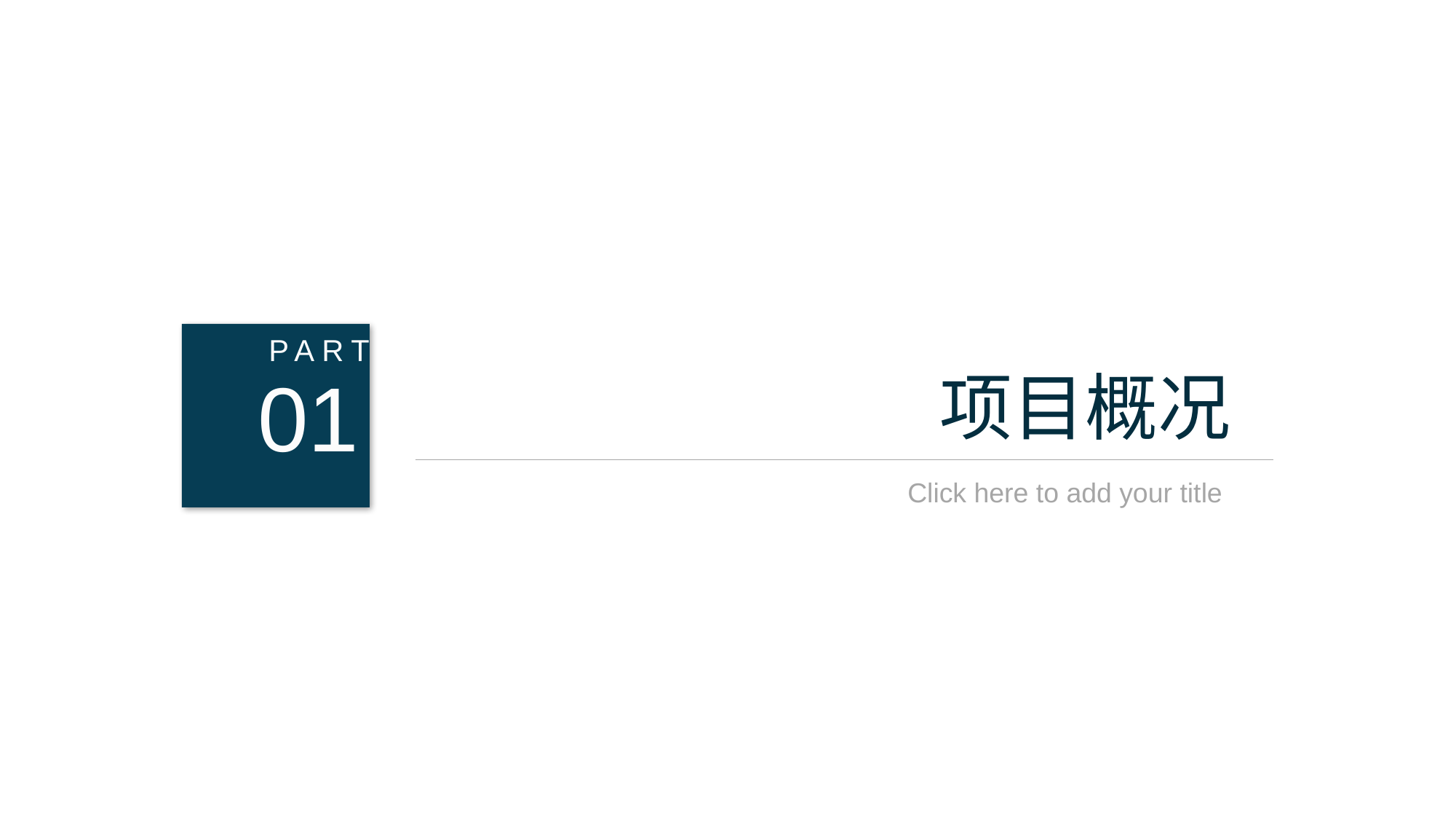

01
PART
项目概况
Click here to add your title